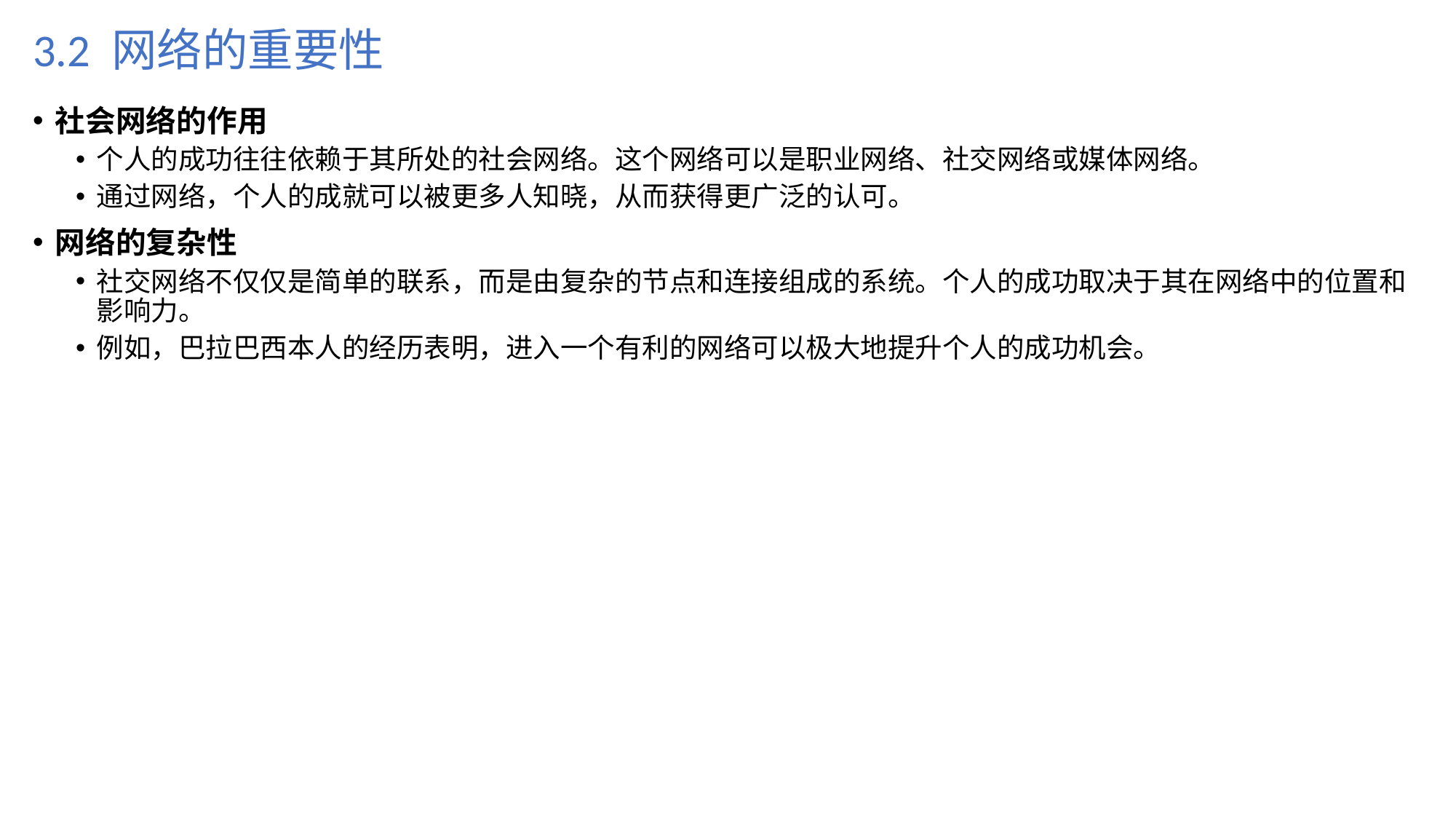

# 3.2 网络的重要性
社会网络的作用
个人的成功往往依赖于其所处的社会网络。这个网络可以是职业网络、社交网络或媒体网络。
通过网络，个人的成就可以被更多人知晓，从而获得更广泛的认可。
网络的复杂性
社交网络不仅仅是简单的联系，而是由复杂的节点和连接组成的系统。个人的成功取决于其在网络中的位置和影响力。
例如，巴拉巴西本人的经历表明，进入一个有利的网络可以极大地提升个人的成功机会。